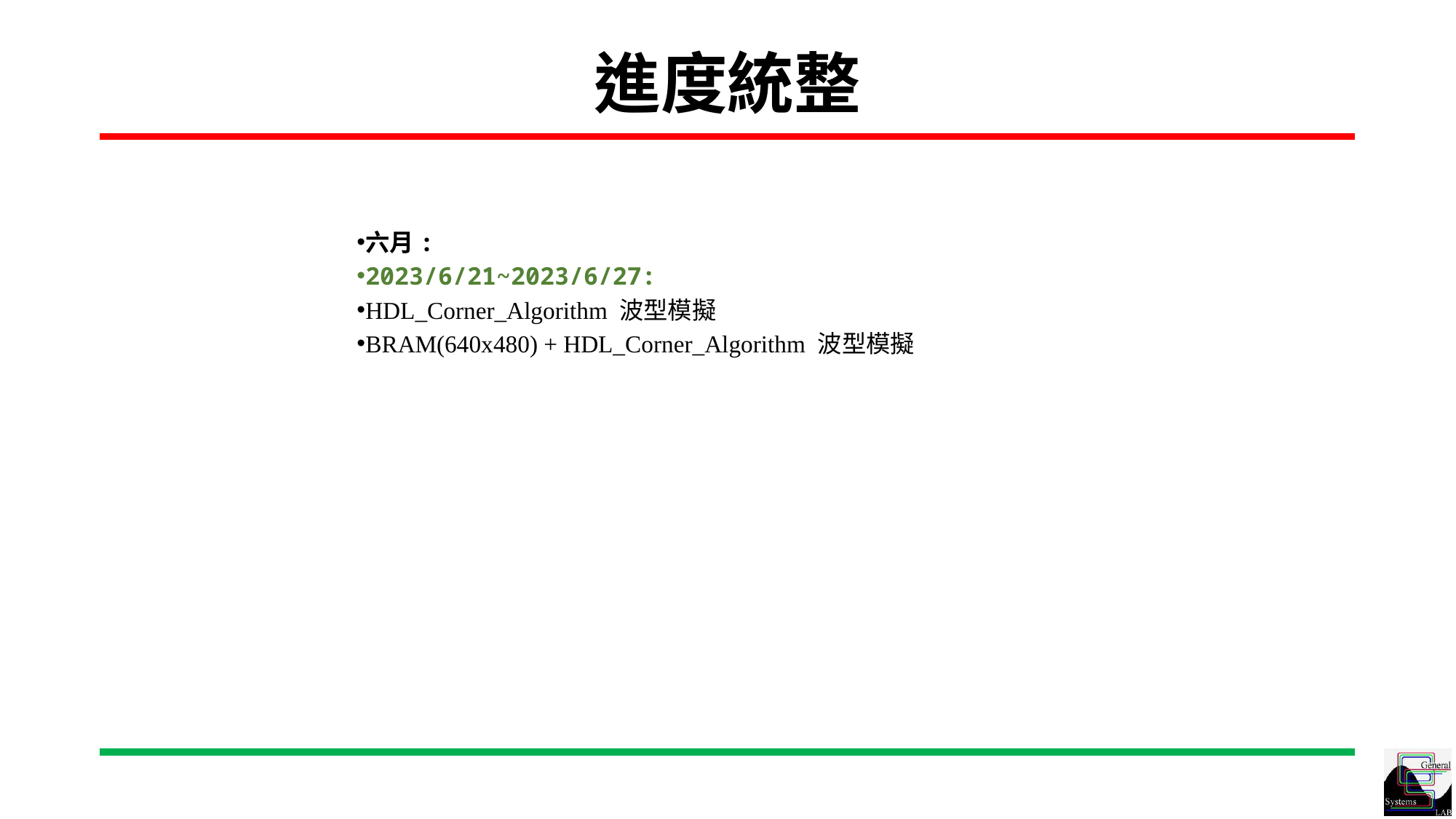

進度統整
六月:
2023/6/21~2023/6/27:
HDL_Corner_Algorithm 波型模擬
BRAM(640x480) + HDL_Corner_Algorithm 波型模擬